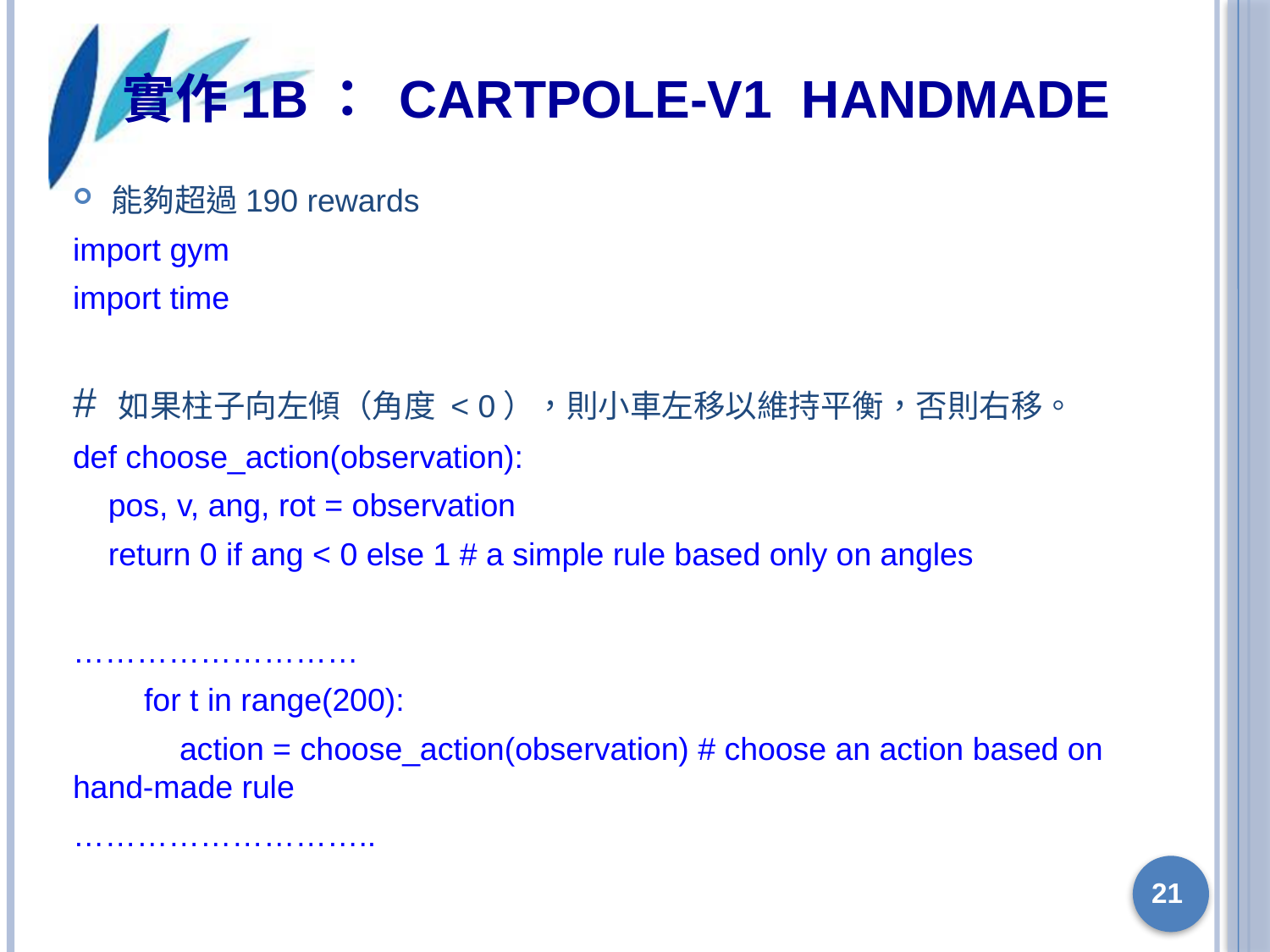

# 實作1b： CartPole-v1  handmade
能夠超過190 rewards
import gym
import time

# 如果柱子向左傾（角度 < 0），則小車左移以維持平衡，否則右移。
def choose_action(observation):
    pos, v, ang, rot = observation
    return 0 if ang < 0 else 1 # a simple rule based only on angles

………………………
        for t in range(200):
            action = choose_action(observation) # choose an action based on hand-made rule
………………………..

21